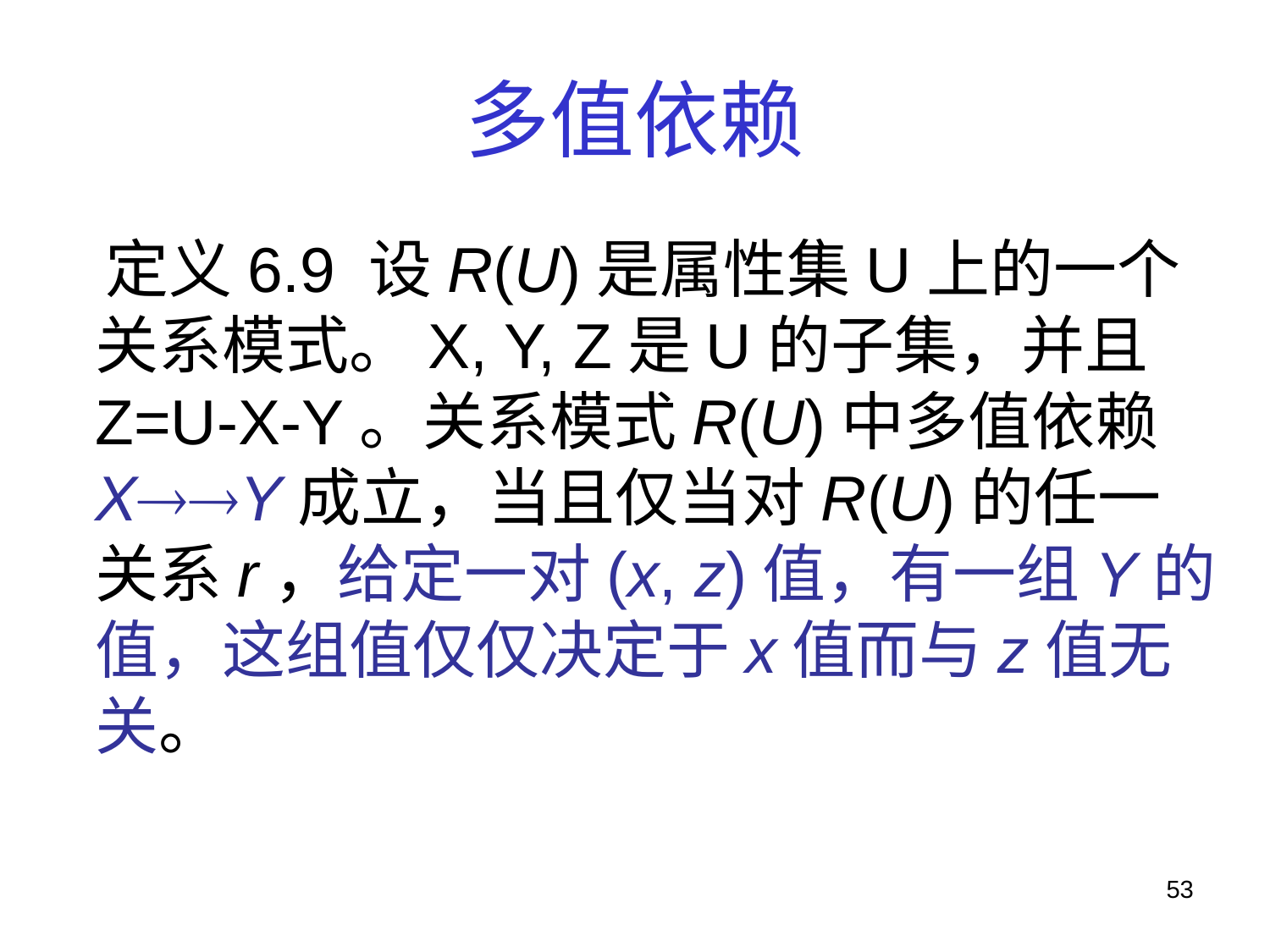

# 多值依赖
   定义6.9 设R(U)是属性集U上的一个关系模式。X, Y, Z是U的子集，并且Z=U-X-Y。关系模式R(U)中多值依赖 X→→Y成立，当且仅当对R(U)的任一关系r，给定一对(x, z)值，有一组Y的值，这组值仅仅决定于x值而与z值无关。
53